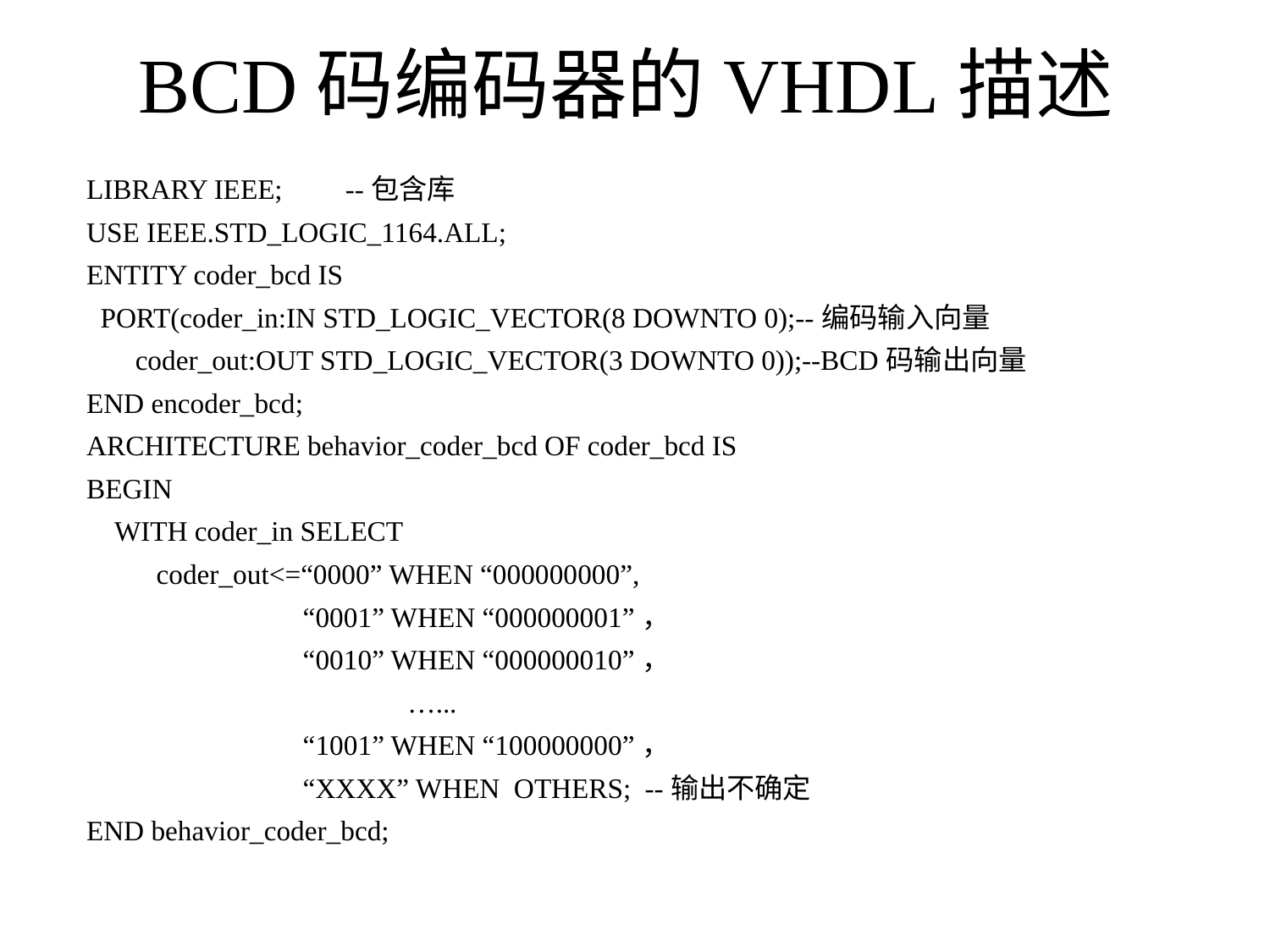

# BCD码编码器的VHDL描述
LIBRARY IEEE;         --包含库
USE IEEE.STD_LOGIC_1164.ALL;
ENTITY coder_bcd IS
  PORT(coder_in:IN STD_LOGIC_VECTOR(8 DOWNTO 0);--编码输入向量
       coder_out:OUT STD_LOGIC_VECTOR(3 DOWNTO 0));--BCD码输出向量
END encoder_bcd;
ARCHITECTURE behavior_coder_bcd OF coder_bcd IS
BEGIN
    WITH coder_in SELECT
          coder_out<=“0000” WHEN “000000000”,
                               “0001” WHEN “000000001”，
                               “0010” WHEN “000000010”，
                                              …...
                               “1001” WHEN “100000000”，
                               “XXXX” WHEN  OTHERS;  --输出不确定
END behavior_coder_bcd;